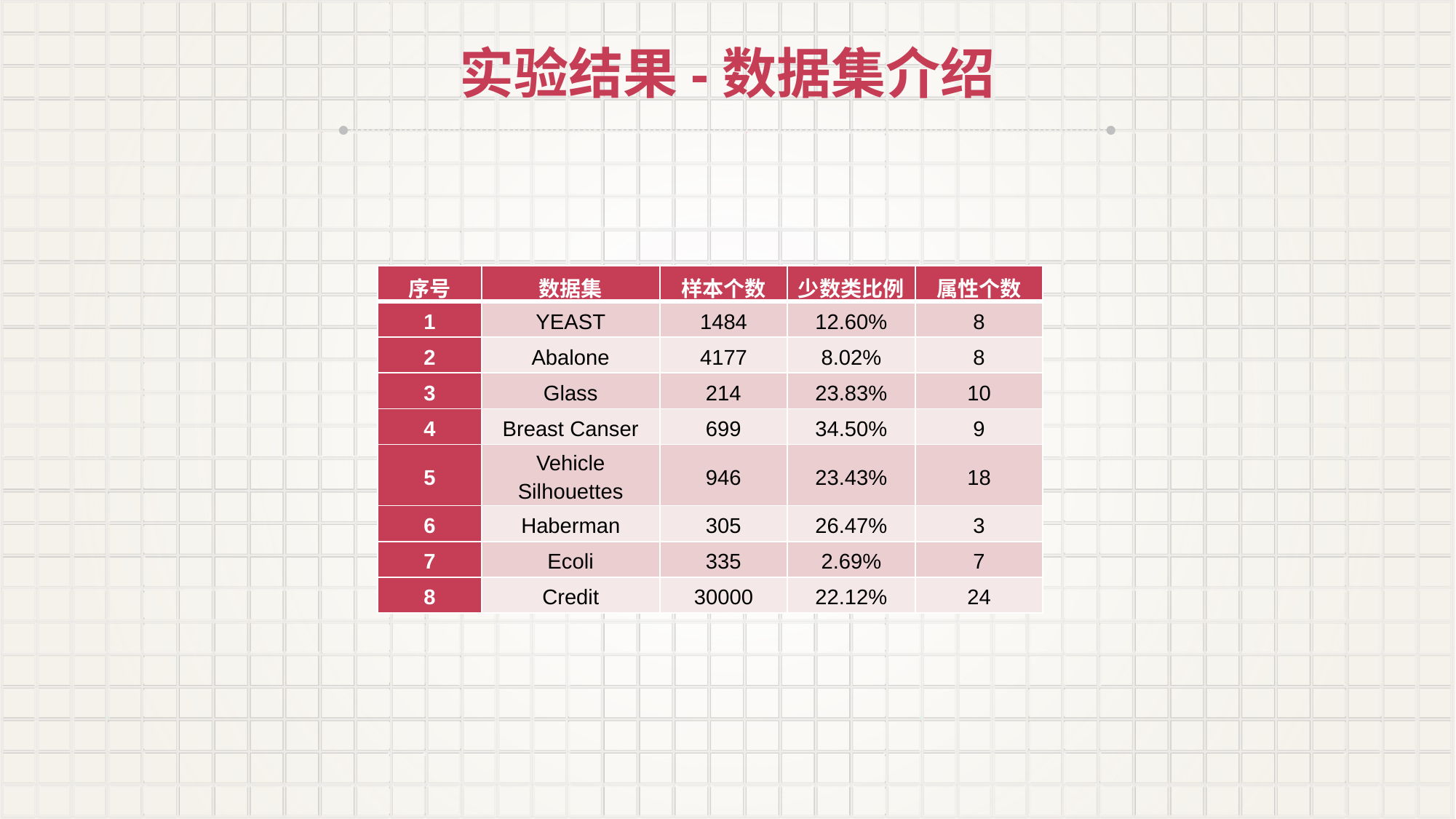

实验结果-数据集介绍

| 序号 | 数据集 | 样本个数 | 少数类比例 | 属性个数 |
| --- | --- | --- | --- | --- |
| 1 | YEAST | 1484 | 12.60% | 8 |
| 2 | Abalone | 4177 | 8.02% | 8 |
| 3 | Glass | 214 | 23.83% | 10 |
| 4 | Breast Canser | 699 | 34.50% | 9 |
| 5 | Vehicle Silhouettes | 946 | 23.43% | 18 |
| 6 | Haberman | 305 | 26.47% | 3 |
| 7 | Ecoli | 335 | 2.69% | 7 |
| 8 | Credit | 30000 | 22.12% | 24 |